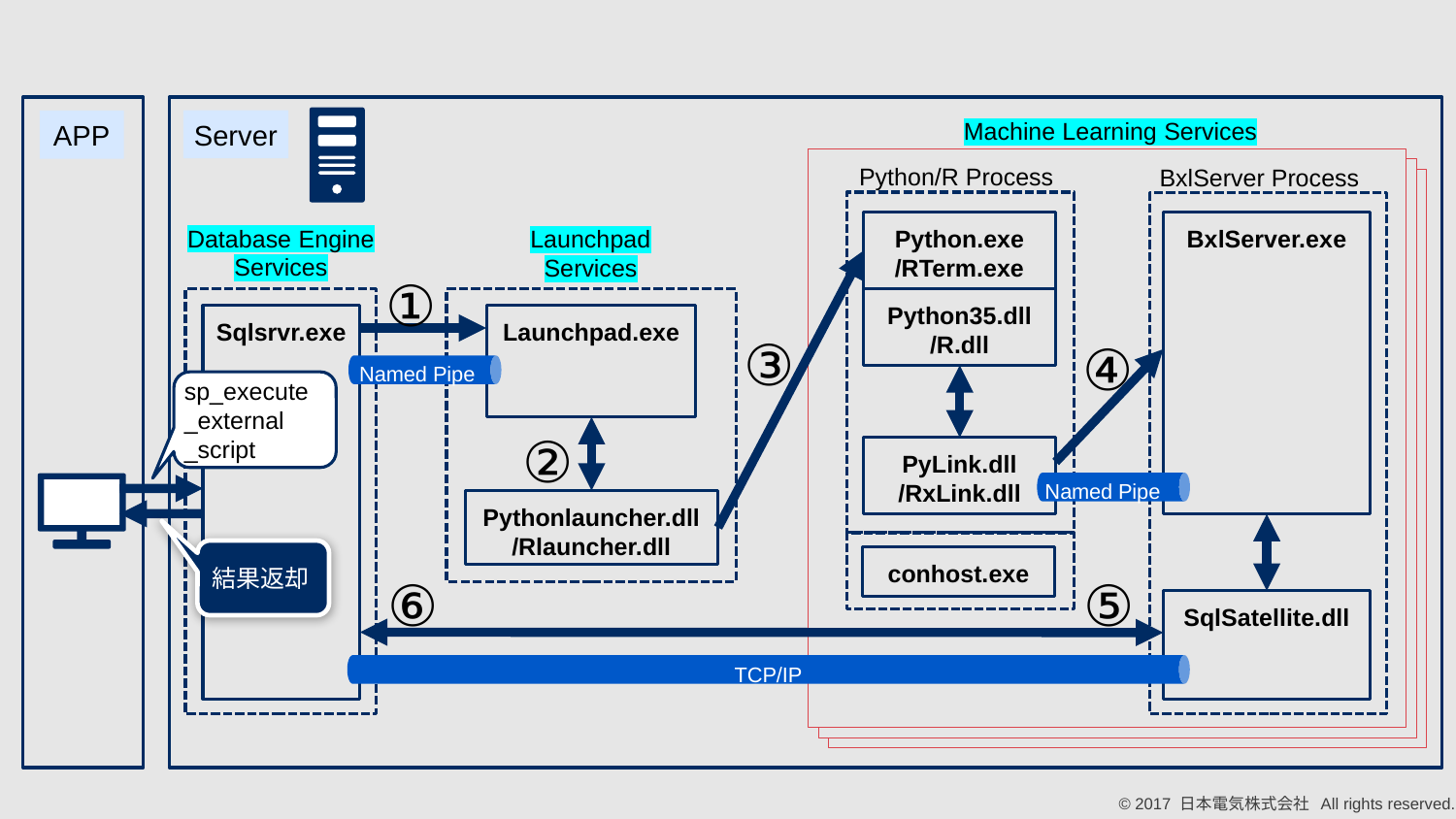

Machine Learning Services
Server
APP

Python/R Process
BxlServer Process

BxlServer.exe
Python.exe
/RTerm.exe
Database Engine
Services
Launchpad
Services
①
Python35.dll
/R.dll

Sqlsrvr.exe
Launchpad.exe
③
④

Named Pipe
sp_execute
_external
_script
②
PyLink.dll
/RxLink.dll

Named Pipe

Pythonlauncher.dll
/Rlauncher.dll

結果返却
conhost.exe
⑤
⑥
SqlSatellite.dll

TCP/IP